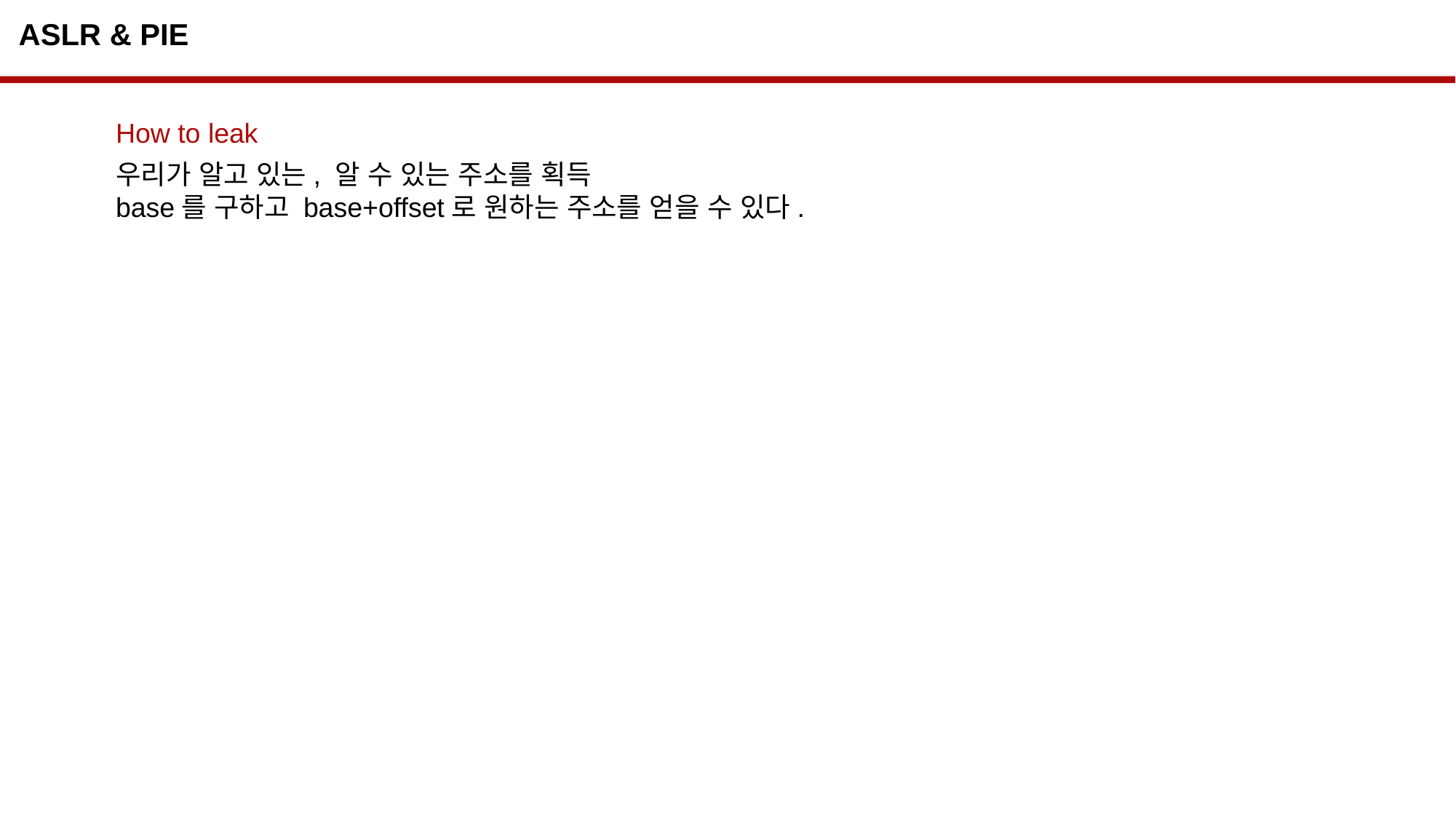

ASLR & PIE

How to leak
우리가 알고 있는, 알 수 있는 주소를 획득
base를 구하고 base+offset로 원하는 주소를 얻을 수 있다.